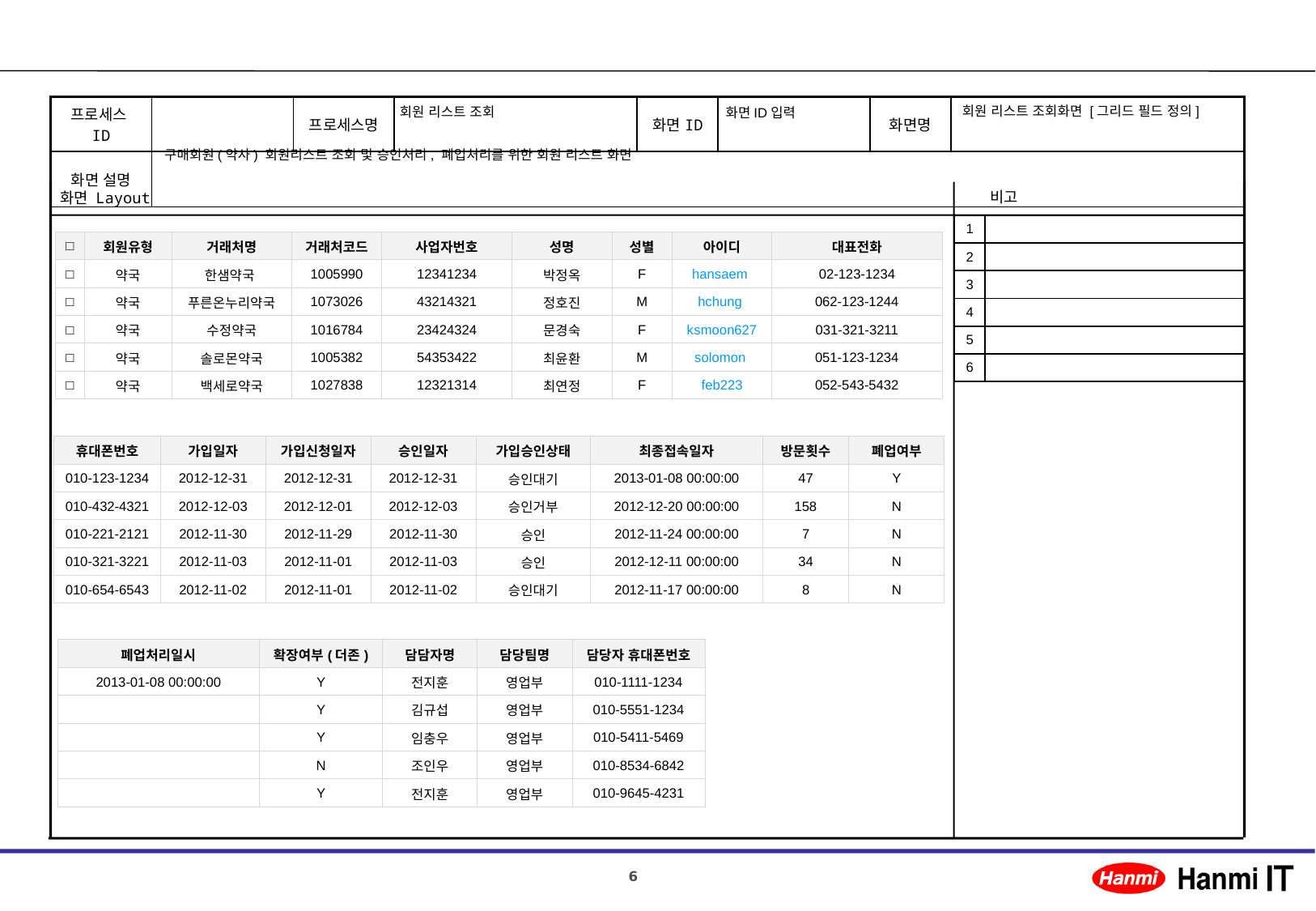

회원 리스트 조회화면 [그리드 필드 정의]
회원 리스트 조회
화면ID입력
구매회원(약사) 회원리스트 조회 및 승인처리, 폐업처리를 위한 회원 리스트 화면
| 1 |  |
| --- | --- |
| 2 |  |
| 3 |  |
| 4 |  |
| 5 |  |
| 6 |  |
| □ | 회원유형 | 거래처명 | 거래처코드 | 사업자번호 | 성명 | 성별 | 아이디 | 대표전화 |
| --- | --- | --- | --- | --- | --- | --- | --- | --- |
| □ | 약국 | 한샘약국 | 1005990 | 12341234 | 박정옥 | F | hansaem | 02-123-1234 |
| □ | 약국 | 푸른온누리약국 | 1073026 | 43214321 | 정호진 | M | hchung | 062-123-1244 |
| □ | 약국 | 수정약국 | 1016784 | 23424324 | 문경숙 | F | ksmoon627 | 031-321-3211 |
| □ | 약국 | 솔로몬약국 | 1005382 | 54353422 | 최윤환 | M | solomon | 051-123-1234 |
| □ | 약국 | 백세로약국 | 1027838 | 12321314 | 최연정 | F | feb223 | 052-543-5432 |
| 휴대폰번호 | 가입일자 | 가입신청일자 | 승인일자 | 가입승인상태 | 최종접속일자 | 방문횟수 | 폐업여부 |
| --- | --- | --- | --- | --- | --- | --- | --- |
| 010-123-1234 | 2012-12-31 | 2012-12-31 | 2012-12-31 | 승인대기 | 2013-01-08 00:00:00 | 47 | Y |
| 010-432-4321 | 2012-12-03 | 2012-12-01 | 2012-12-03 | 승인거부 | 2012-12-20 00:00:00 | 158 | N |
| 010-221-2121 | 2012-11-30 | 2012-11-29 | 2012-11-30 | 승인 | 2012-11-24 00:00:00 | 7 | N |
| 010-321-3221 | 2012-11-03 | 2012-11-01 | 2012-11-03 | 승인 | 2012-12-11 00:00:00 | 34 | N |
| 010-654-6543 | 2012-11-02 | 2012-11-01 | 2012-11-02 | 승인대기 | 2012-11-17 00:00:00 | 8 | N |
| 폐업처리일시 | 확장여부(더존) | 담담자명 | 담당팀명 | 담당자 휴대폰번호 |
| --- | --- | --- | --- | --- |
| 2013-01-08 00:00:00 | Y | 전지훈 | 영업부 | 010-1111-1234 |
|  | Y | 김규섭 | 영업부 | 010-5551-1234 |
|  | Y | 임충우 | 영업부 | 010-5411-5469 |
|  | N | 조인우 | 영업부 | 010-8534-6842 |
|  | Y | 전지훈 | 영업부 | 010-9645-4231 |